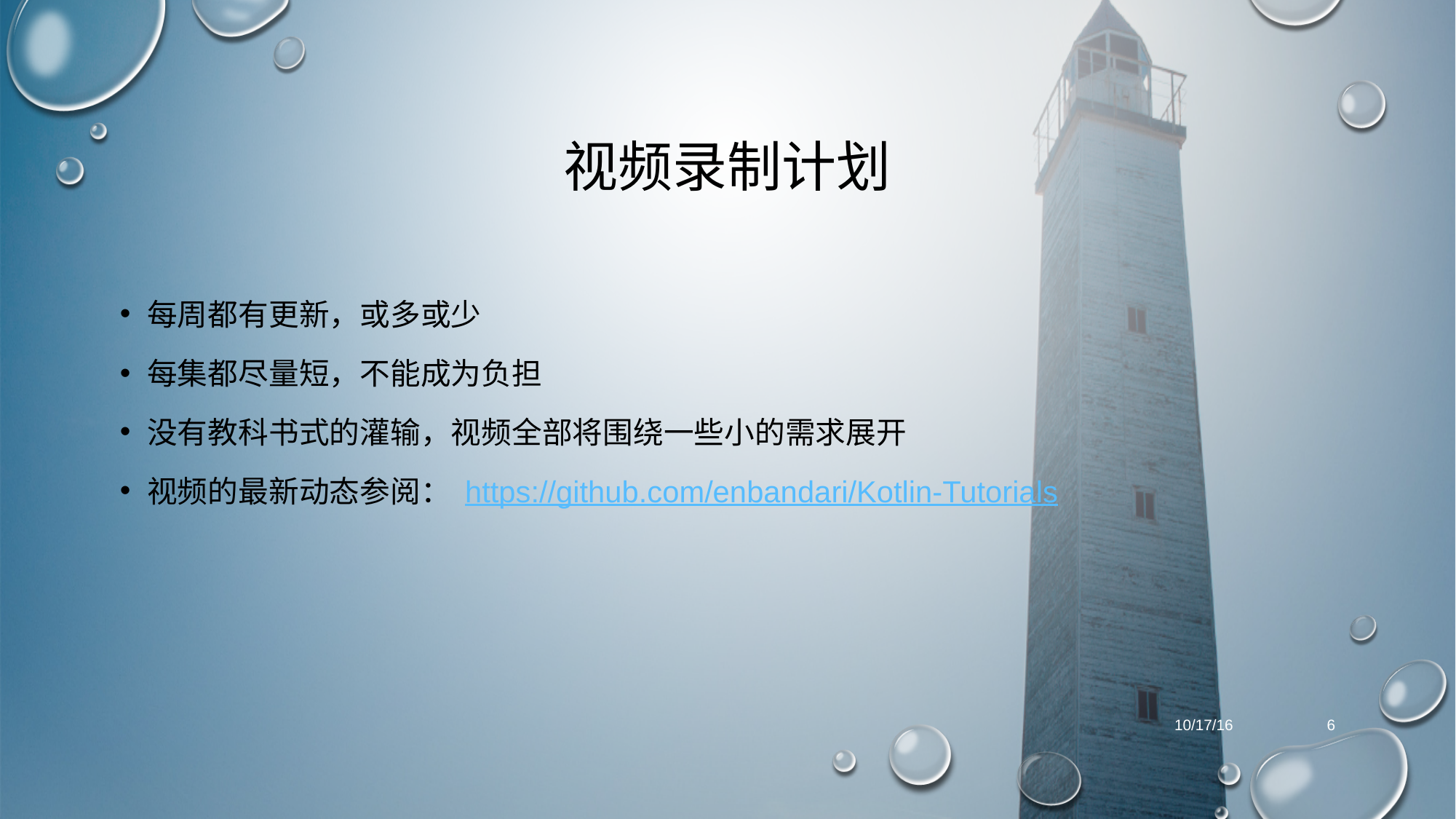

# 视频录制计划
每周都有更新，或多或少
每集都尽量短，不能成为负担
没有教科书式的灌输，视频全部将围绕一些小的需求展开
视频的最新动态参阅： https://github.com/enbandari/Kotlin-Tutorials

10/17/16
6